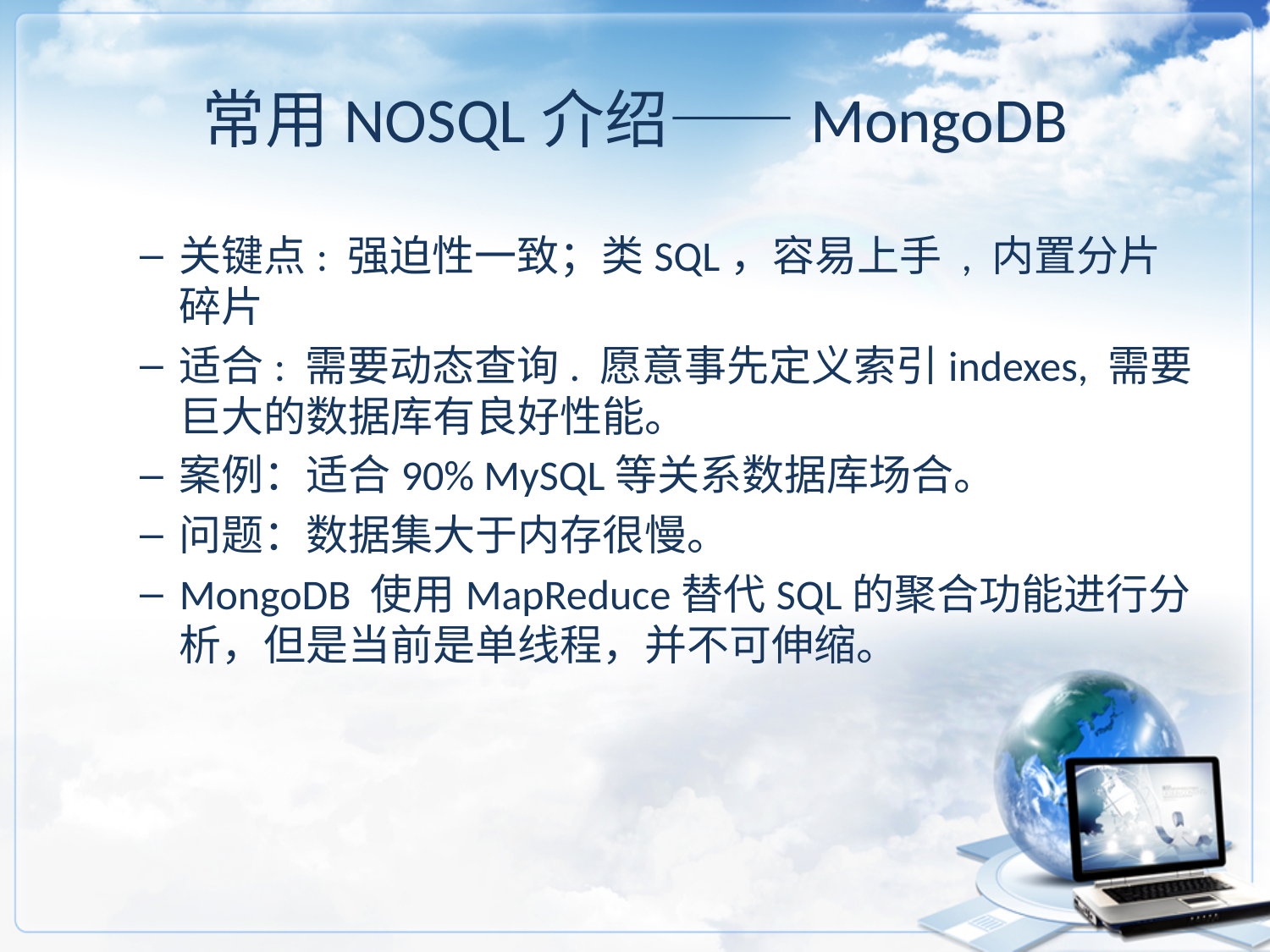

# 常用NOSQL介绍——MongoDB
关键点: 强迫性一致；类SQL，容易上手 , 内置分片碎片
适合: 需要动态查询. 愿意事先定义索引indexes, 需要巨大的数据库有良好性能。
案例：适合90% MySQL等关系数据库场合。
问题：数据集大于内存很慢。
MongoDB 使用MapReduce替代SQL的聚合功能进行分析，但是当前是单线程，并不可伸缩。